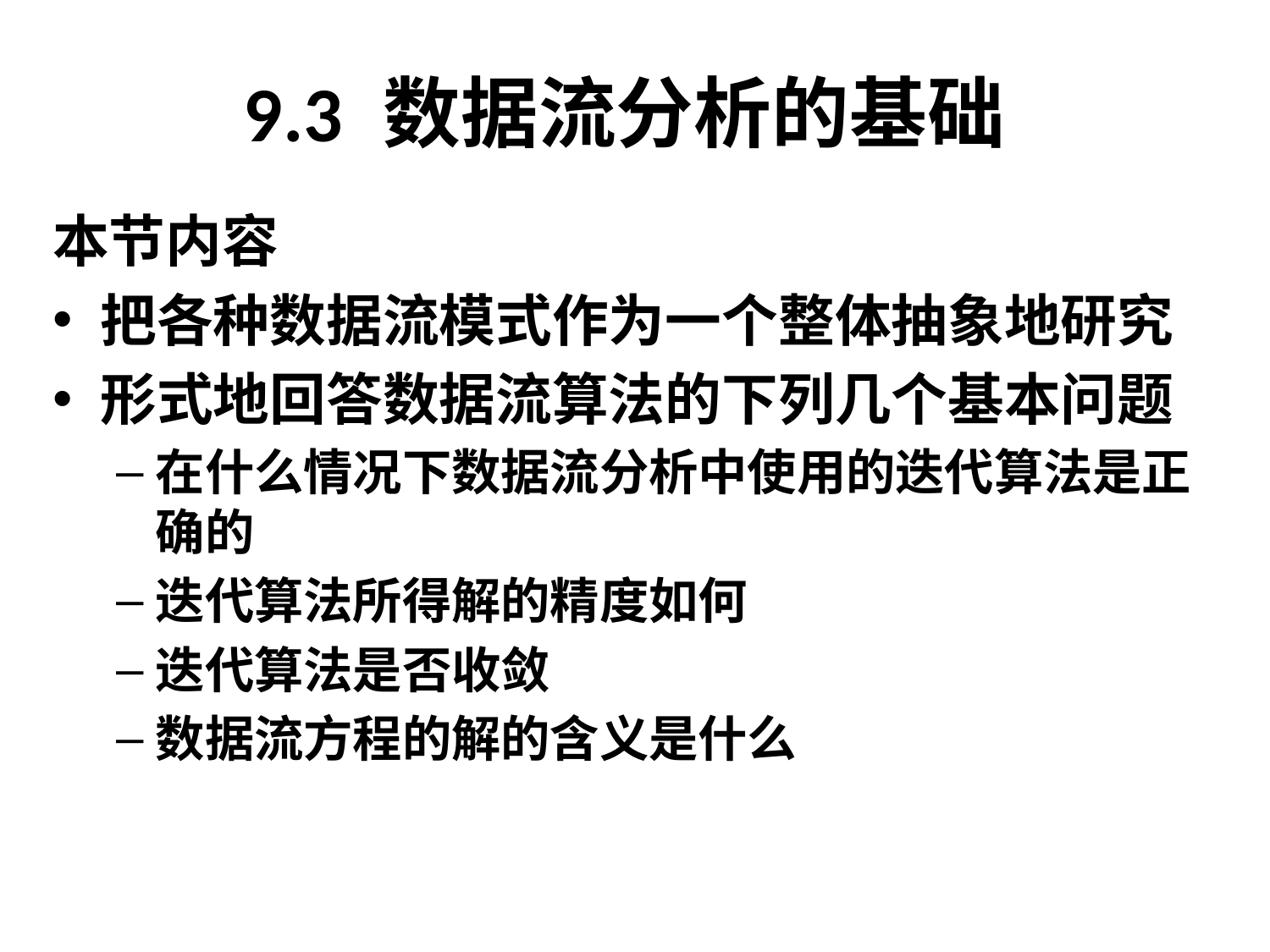

# 9.3 数据流分析的基础
本节内容
把各种数据流模式作为一个整体抽象地研究
形式地回答数据流算法的下列几个基本问题
在什么情况下数据流分析中使用的迭代算法是正确的
迭代算法所得解的精度如何
迭代算法是否收敛
数据流方程的解的含义是什么